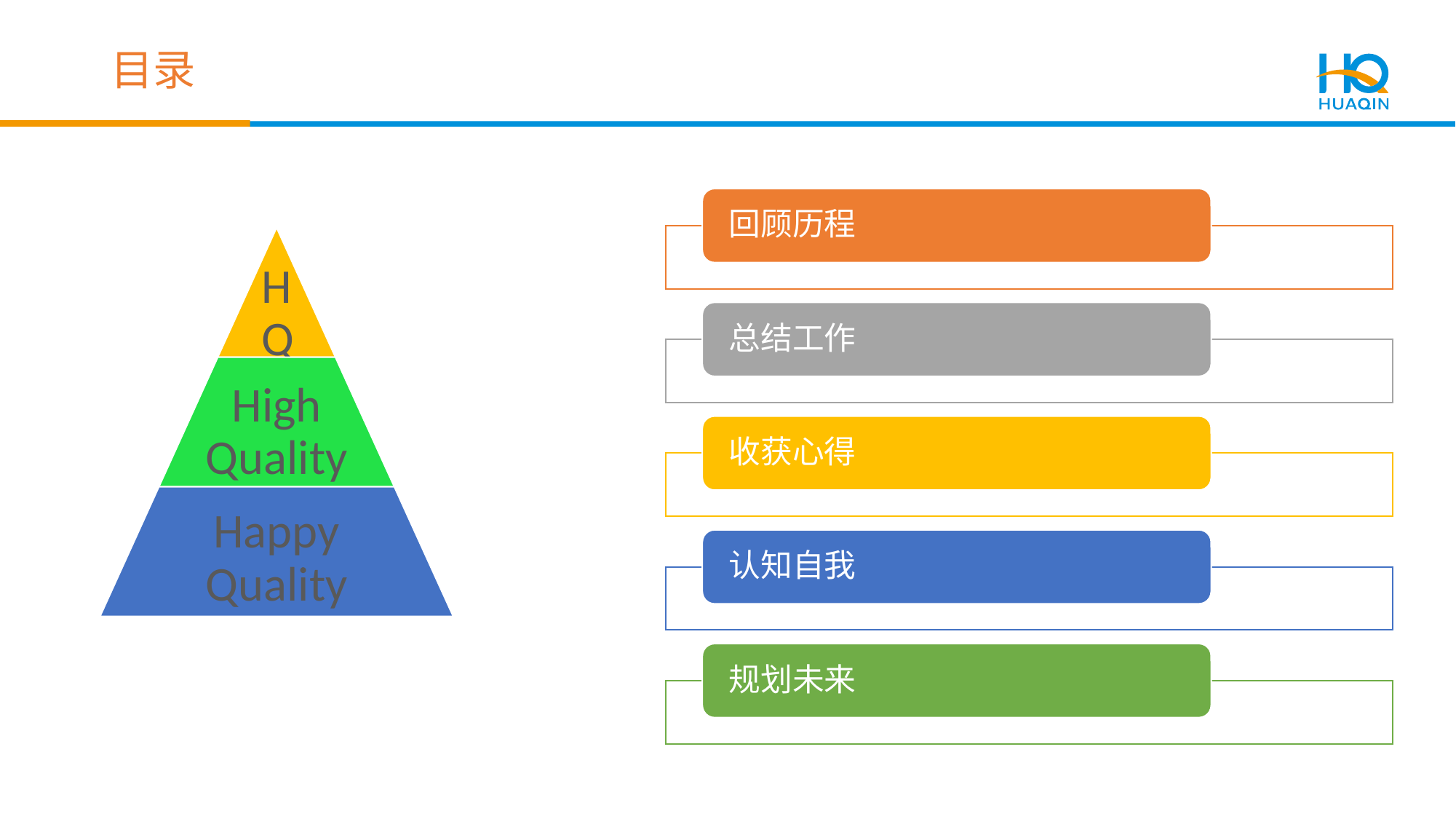

# 目录
回顾历程
总结工作
收获心得
认知自我
规划未来
HQ
High Quality
Happy Quality